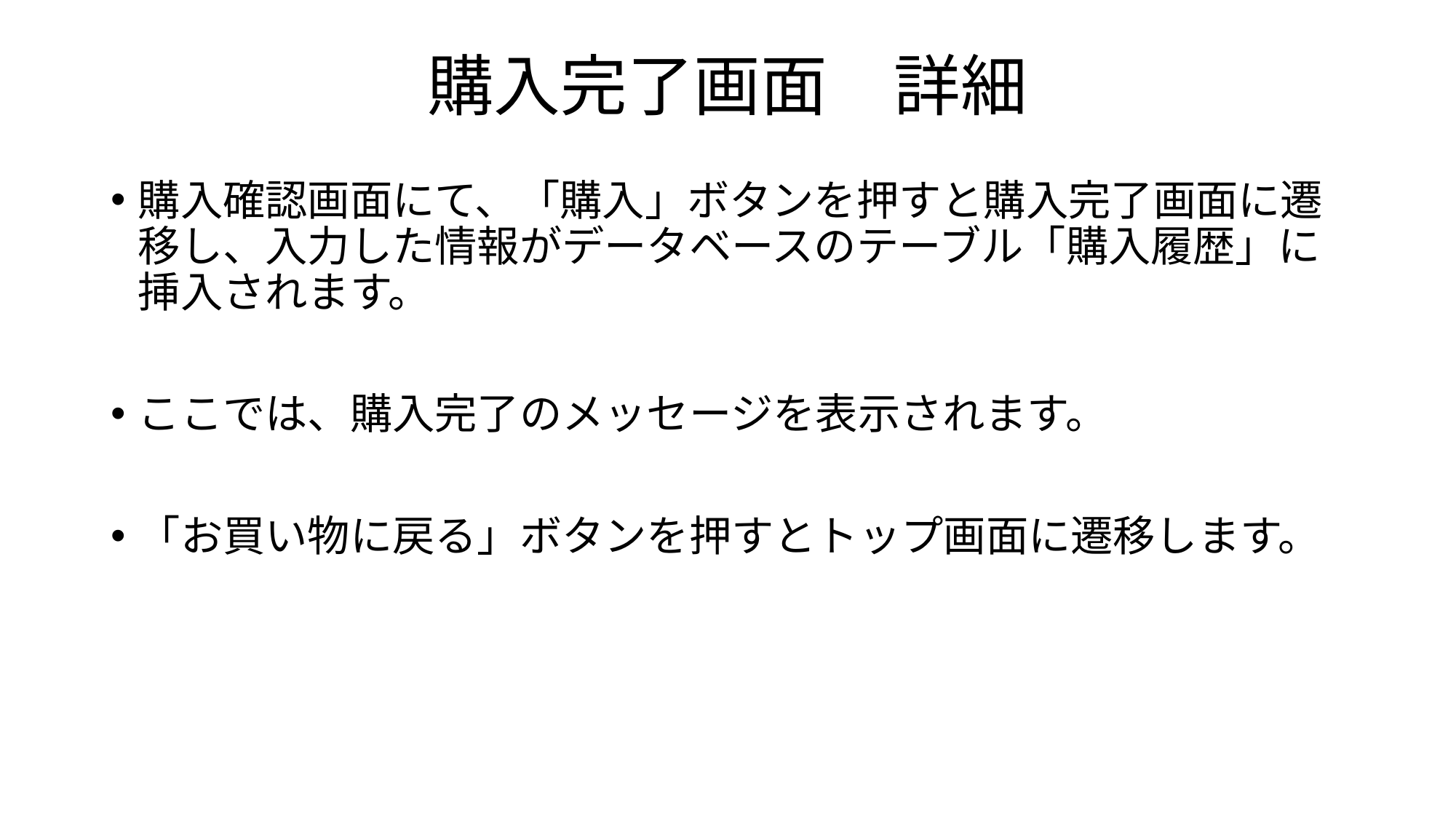

# 購入完了画面　詳細
購入確認画面にて、「購入」ボタンを押すと購入完了画面に遷移し、入力した情報がデータベースのテーブル「購入履歴」に挿入されます。

ここでは、購入完了のメッセージを表示されます。

「お買い物に戻る」ボタンを押すとトップ画面に遷移します。